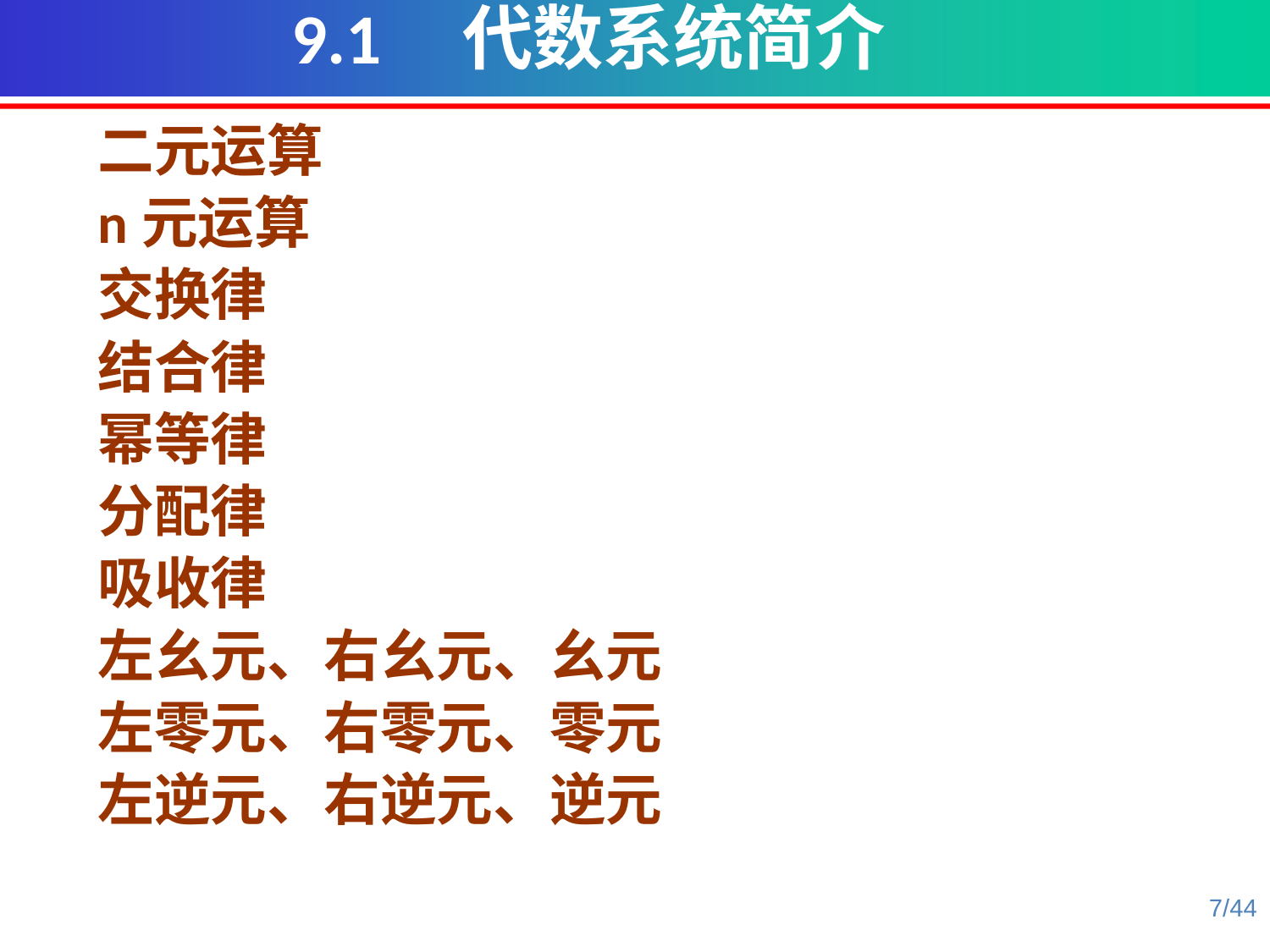

9.1    代数系统简介
二元运算
n元运算
交换律
结合律
幂等律
分配律
吸收律
左幺元、右幺元、幺元
左零元、右零元、零元
左逆元、右逆元、逆元
7/44